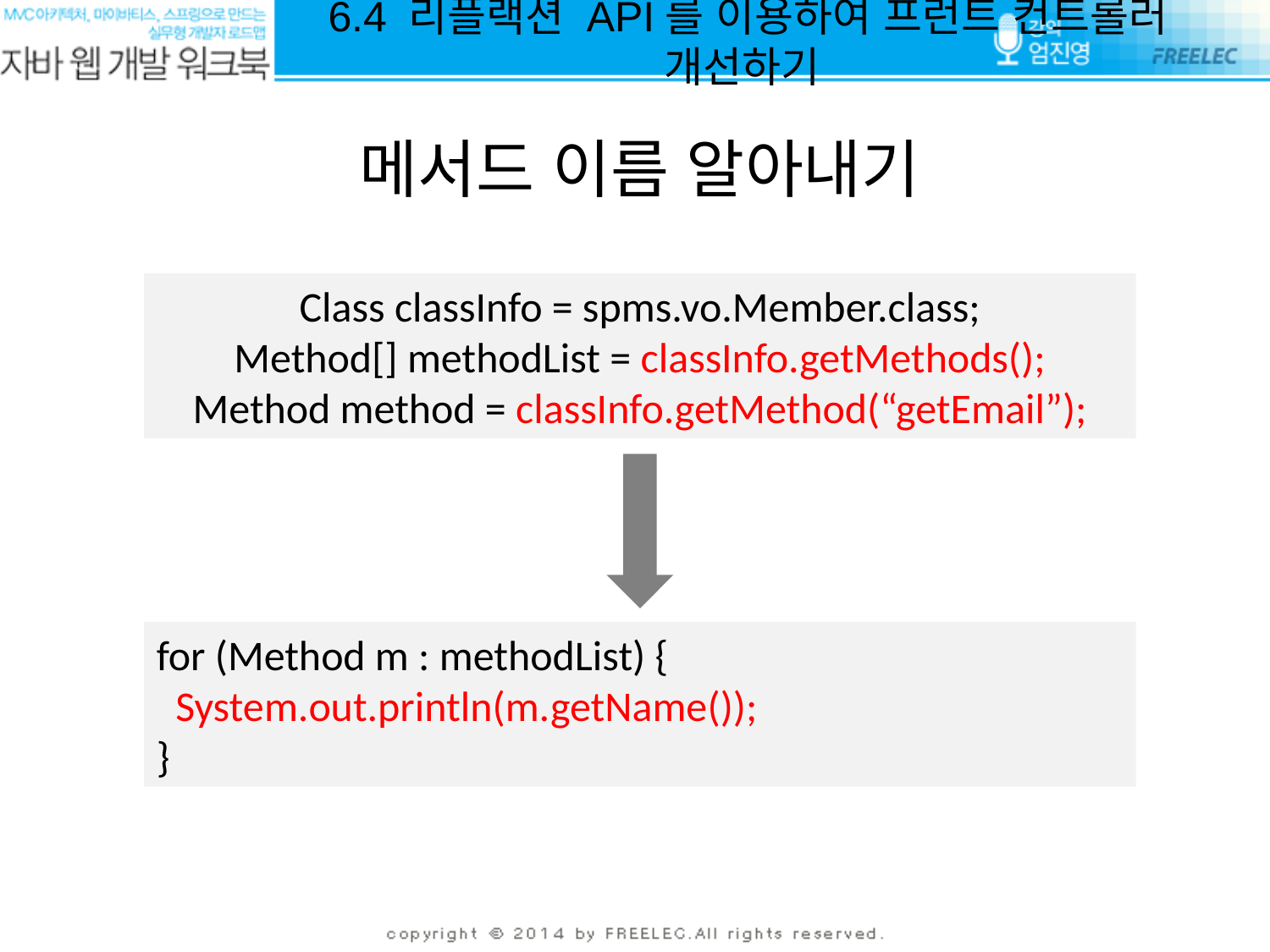

6.4 리플랙션 API를 이용하여 프런트 컨트롤러 개선하기
메서드 이름 알아내기
Class classInfo = spms.vo.Member.class;
Method[] methodList = classInfo.getMethods();
Method method = classInfo.getMethod(“getEmail”);

for (Method m : methodList) {
  System.out.println(m.getName());
}